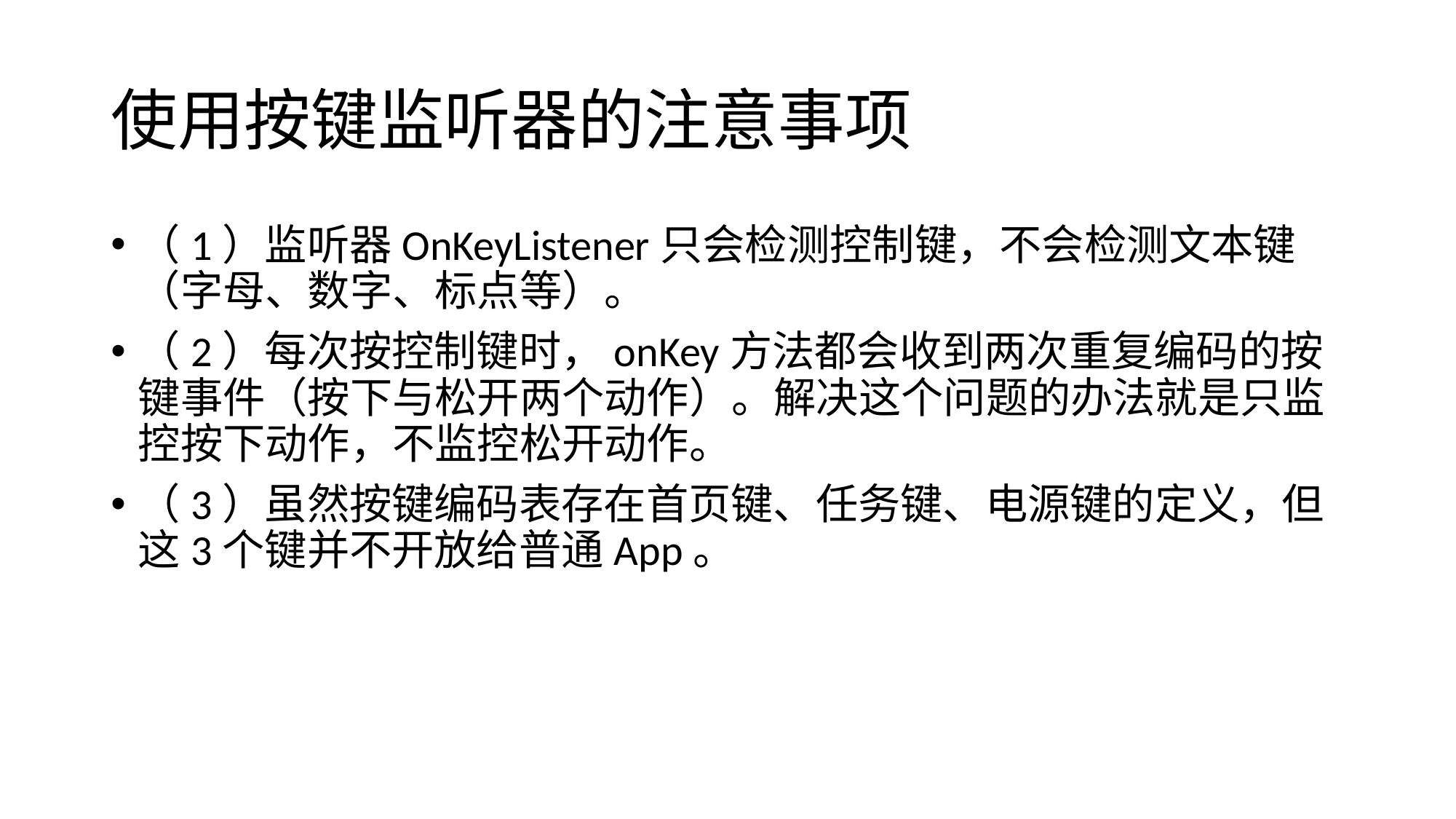

# 使用按键监听器的注意事项
（1）监听器OnKeyListener只会检测控制键，不会检测文本键（字母、数字、标点等）。
（2）每次按控制键时，onKey方法都会收到两次重复编码的按键事件（按下与松开两个动作）。解决这个问题的办法就是只监控按下动作，不监控松开动作。
（3）虽然按键编码表存在首页键、任务键、电源键的定义，但这3个键并不开放给普通App。